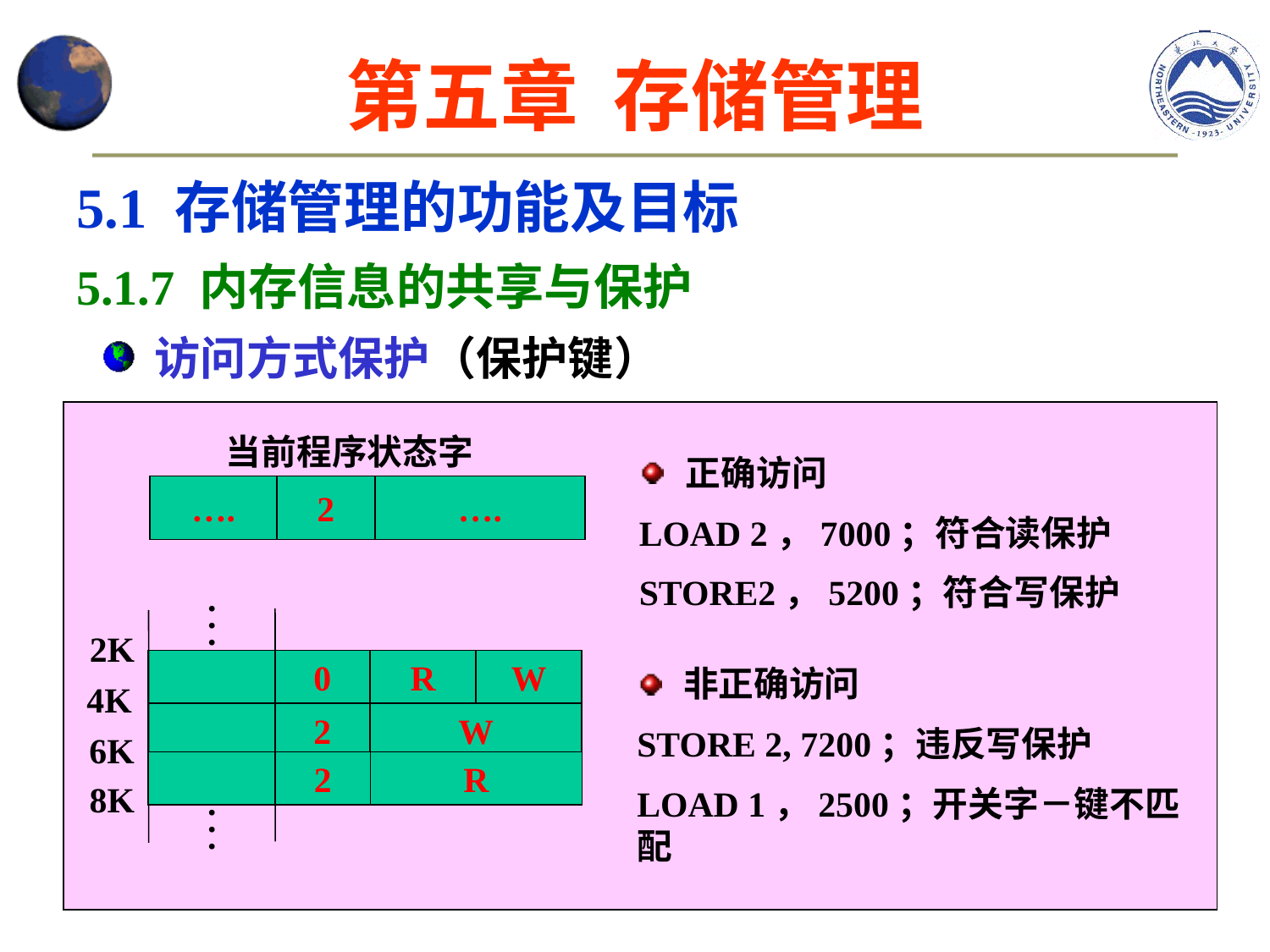

第五章  存储管理
5.1 存储管理的功能及目标
5.1.7 内存信息的共享与保护
访问方式保护（保护键）
通过保护键匹配来判断存储访问方式是否合法
对于允许多个进程共享的存储区域，每个进程都有自己的访问权限
如果一个进程对共享区域的访问违反了权限规定，则发生操作越权(即读写保护)
对每个内存区域指定一个键值和若干禁止的访问方式，进程中也指定键值，如果访问时键值不匹配而且是被禁止的访问方式，则出错

当前程序状态字
….
2
….
 正确访问
LOAD 2，7000；符合读保护
STORE2，5200；符合写保护
.
.
.

2K

0
R
W
 非正确访问
STORE 2, 7200；违反写保护
LOAD 1，2500；开关字－键不匹配
4K

2
W
6K

2
R
8K
.
.
.